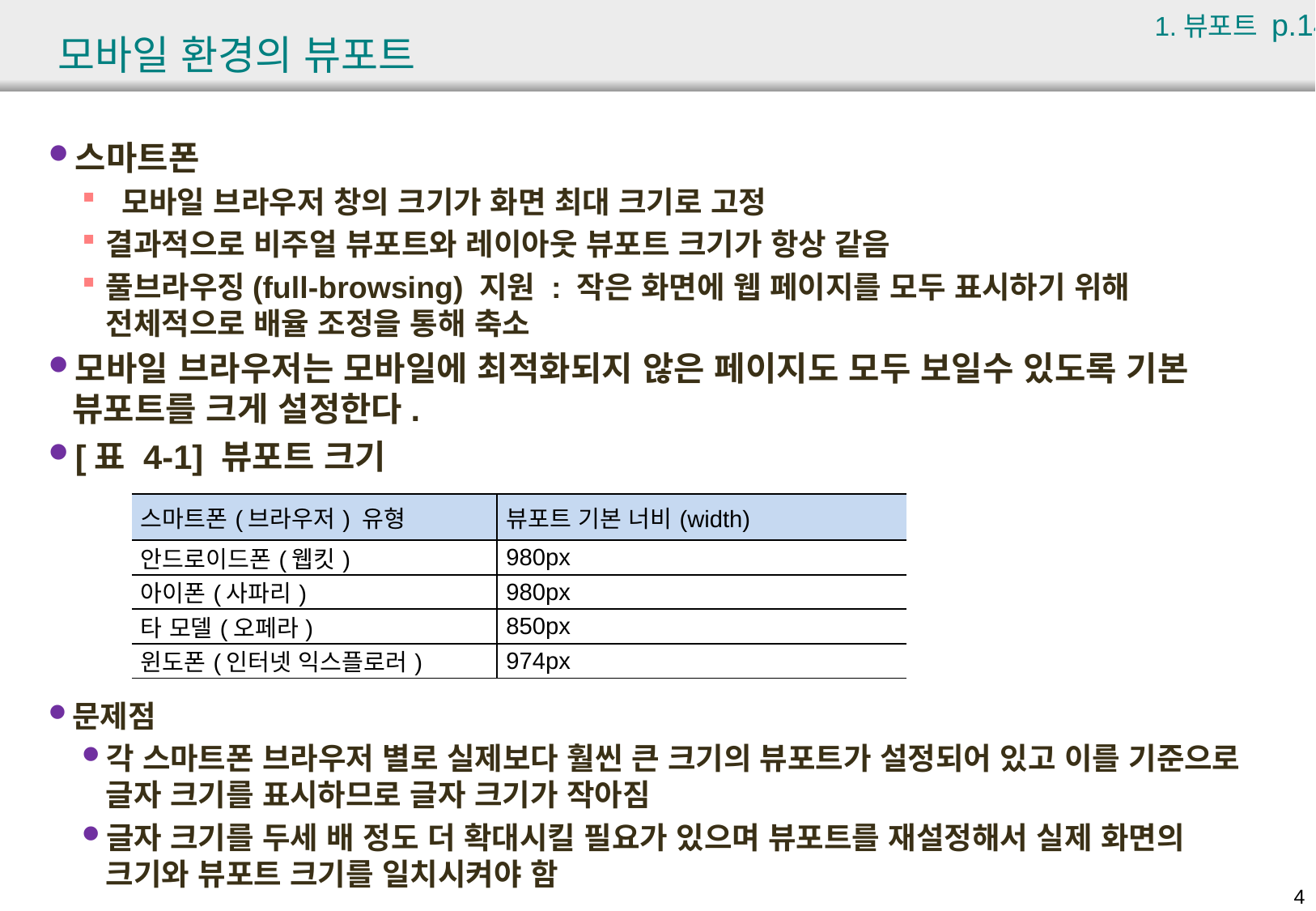

1.뷰포트 p.141
# 모바일 환경의 뷰포트
스마트폰
 모바일 브라우저 창의 크기가 화면 최대 크기로 고정
결과적으로 비주얼 뷰포트와 레이아웃 뷰포트 크기가 항상 같음
풀브라우징(full-browsing) 지원 : 작은 화면에 웹 페이지를 모두 표시하기 위해 전체적으로 배율 조정을 통해 축소
모바일 브라우저는 모바일에 최적화되지 않은 페이지도 모두 보일수 있도록 기본 뷰포트를 크게 설정한다.
[표 4-1] 뷰포트 크기

문제점
각 스마트폰 브라우저 별로 실제보다 훨씬 큰 크기의 뷰포트가 설정되어 있고 이를 기준으로 글자 크기를 표시하므로 글자 크기가 작아짐
글자 크기를 두세 배 정도 더 확대시킬 필요가 있으며 뷰포트를 재설정해서 실제 화면의 크기와 뷰포트 크기를 일치시켜야 함
| 스마트폰(브라우저) 유형 | 뷰포트 기본 너비(width) |
| --- | --- |
| 안드로이드폰(웹킷) | 980px |
| 아이폰(사파리) | 980px |
| 타 모델(오페라) | 850px |
| 윈도폰(인터넷 익스플로러) | 974px |